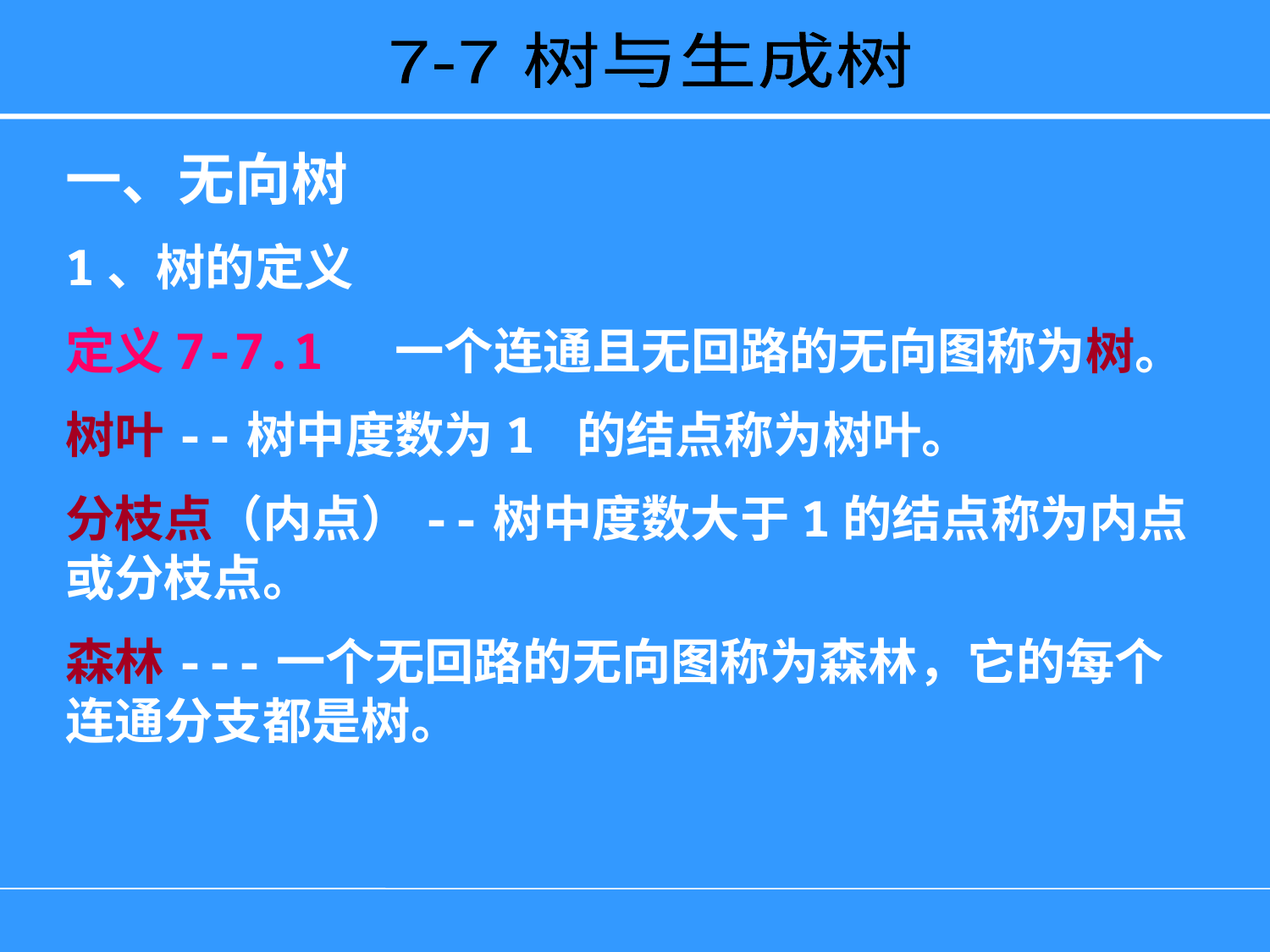

7-7 树与生成树

一、无向树
1、树的定义
定义7-7.1  一个连通且无回路的无向图称为树。
树叶--树中度数为1 的结点称为树叶。
分枝点（内点）--树中度数大于1的结点称为内点或分枝点。
森林---一个无回路的无向图称为森林，它的每个连通分支都是树。